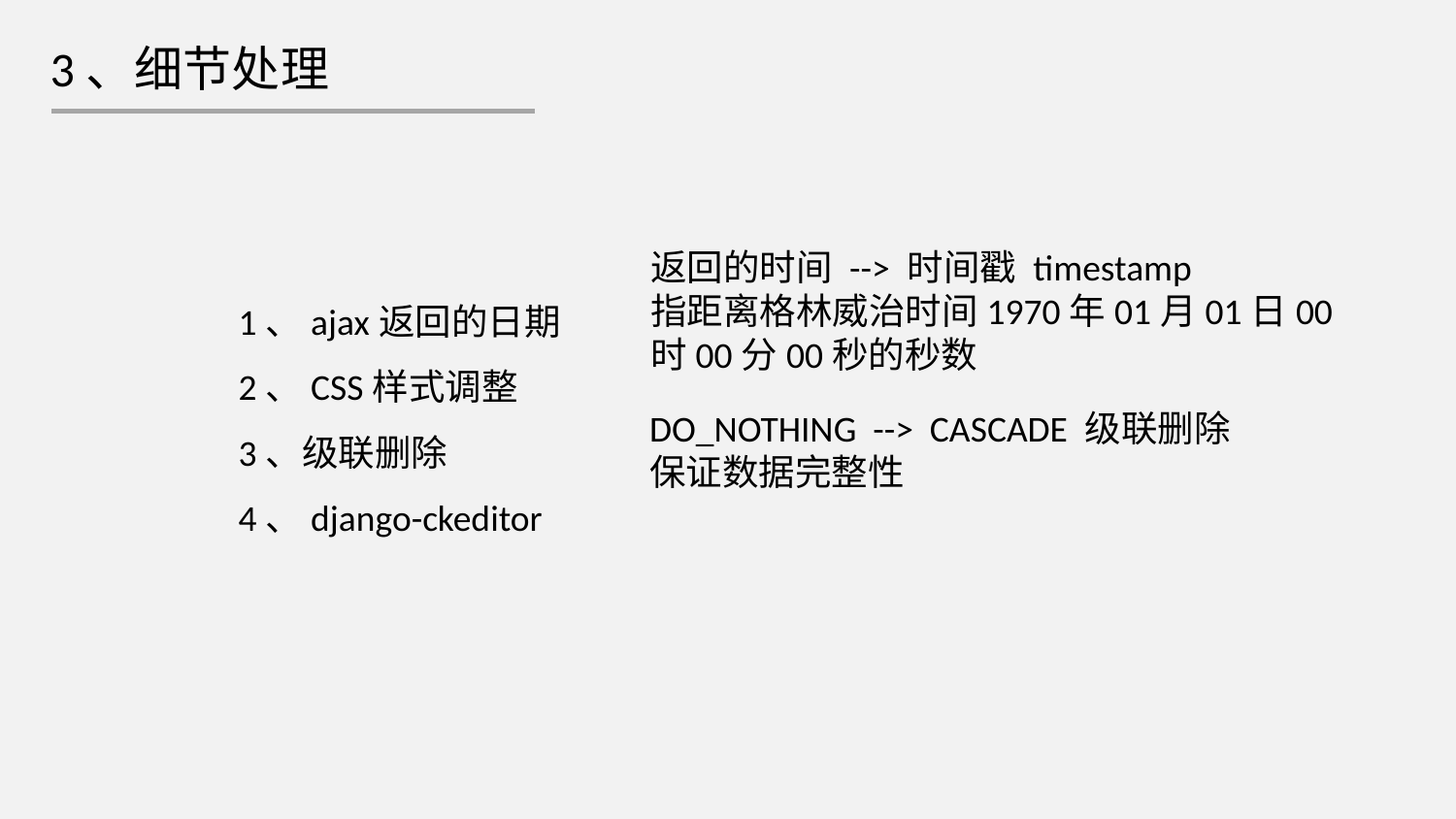

3、细节处理
返回的时间 --> 时间戳 timestamp
指距离格林威治时间1970年01月01日00时00分00秒的秒数
1、ajax返回的日期
2、CSS样式调整
3、级联删除
4、django-ckeditor
DO_NOTHING  -->  CASCADE 级联删除
保证数据完整性